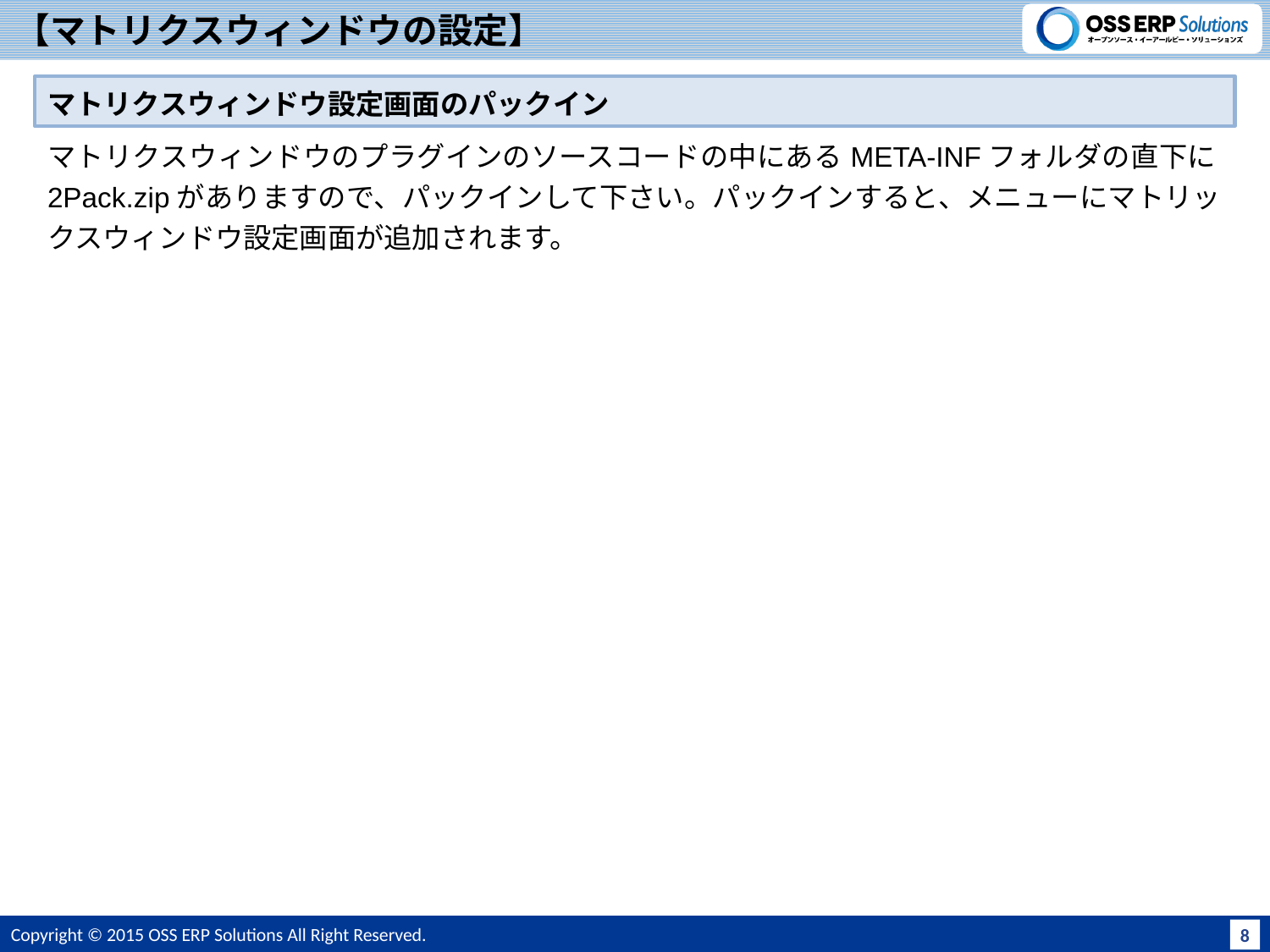

# 【マトリクスウィンドウの設定】
マトリクスウィンドウ設定画面のパックイン
マトリクスウィンドウのプラグインのソースコードの中にあるMETA-INFフォルダの直下に2Pack.zipがありますので、パックインして下さい。パックインすると、メニューにマトリックスウィンドウ設定画面が追加されます。